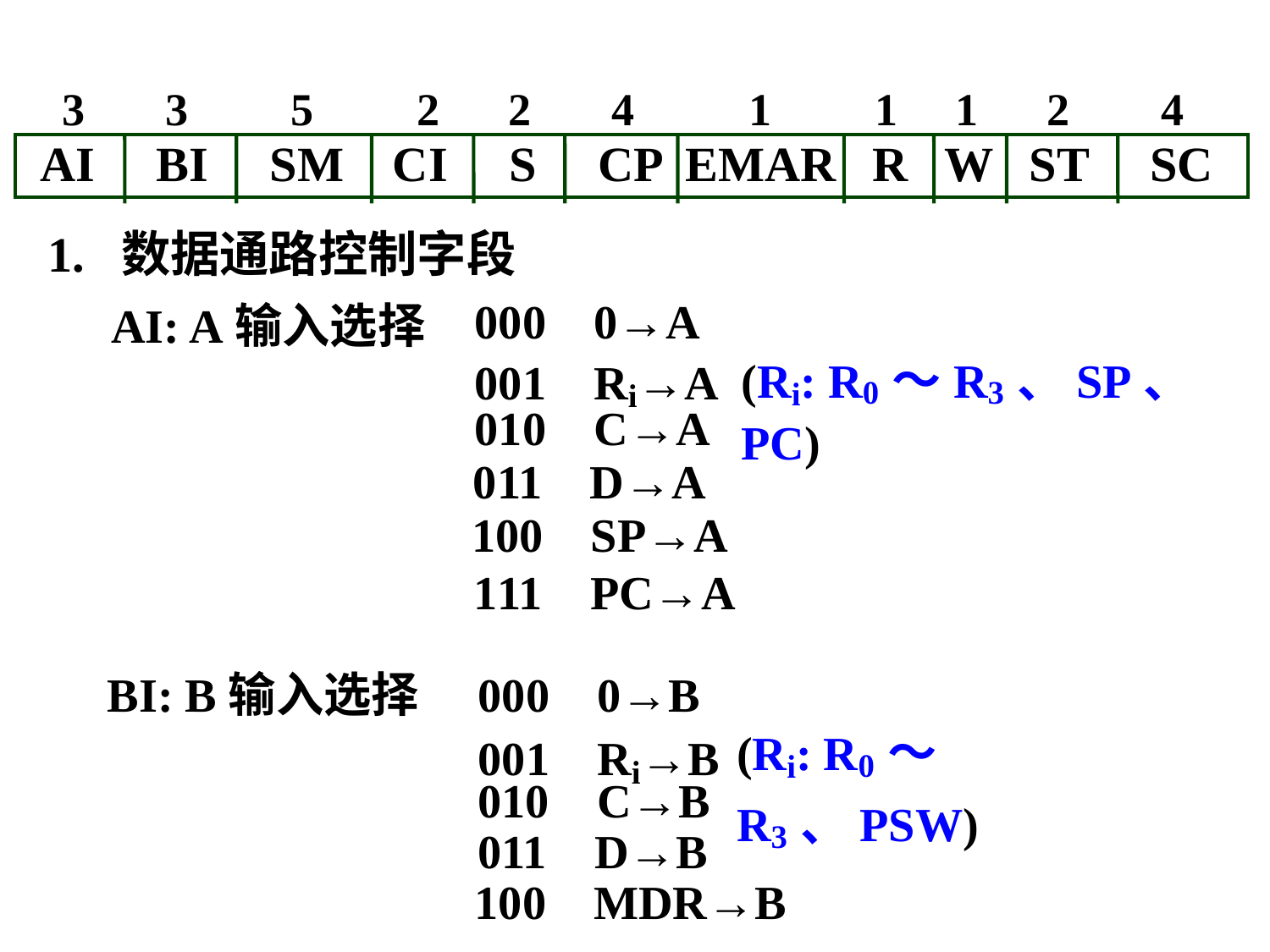

3       3         5         2      2       4          1         1     1      2        4
 AI     BI     SM    CI     S     CP  EMAR   R   W   ST     SC

1.  数据通路控制字段
000    0→A
AI: A输入选择
(Ri: R0～R3、SP、PC)
001    Ri→A
010    C→A
011    D→A
100    SP→A
111    PC→A
BI: B输入选择
000    0→B
(Ri: R0～R3、PSW)
001    Ri→B
010    C→B
011    D→B
100    MDR→B